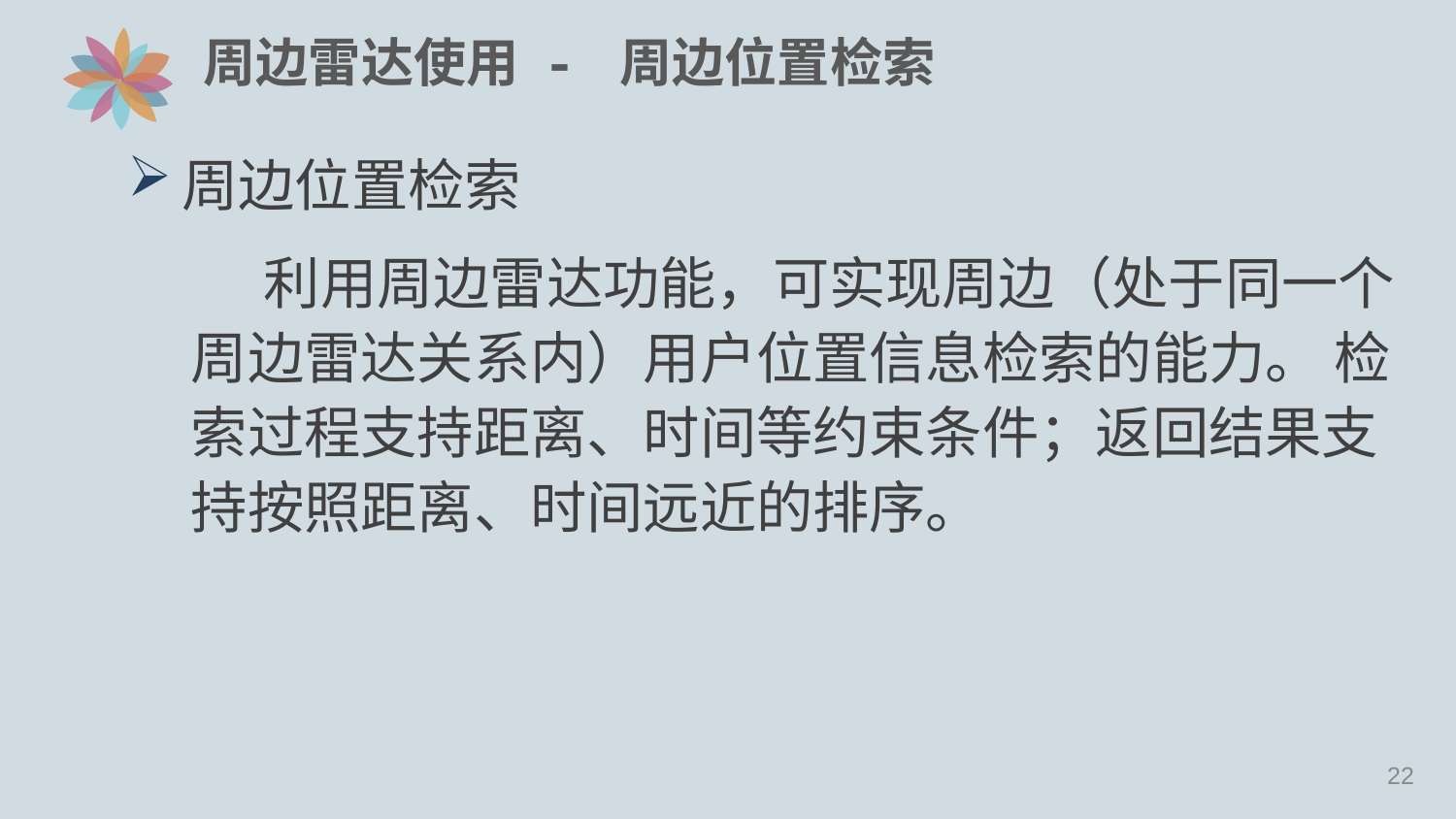

# 周边雷达使用 - 周边位置检索
周边位置检索
利用周边雷达功能，可实现周边（处于同一个周边雷达关系内）用户位置信息检索的能力。 检索过程支持距离、时间等约束条件；返回结果支持按照距离、时间远近的排序。
22